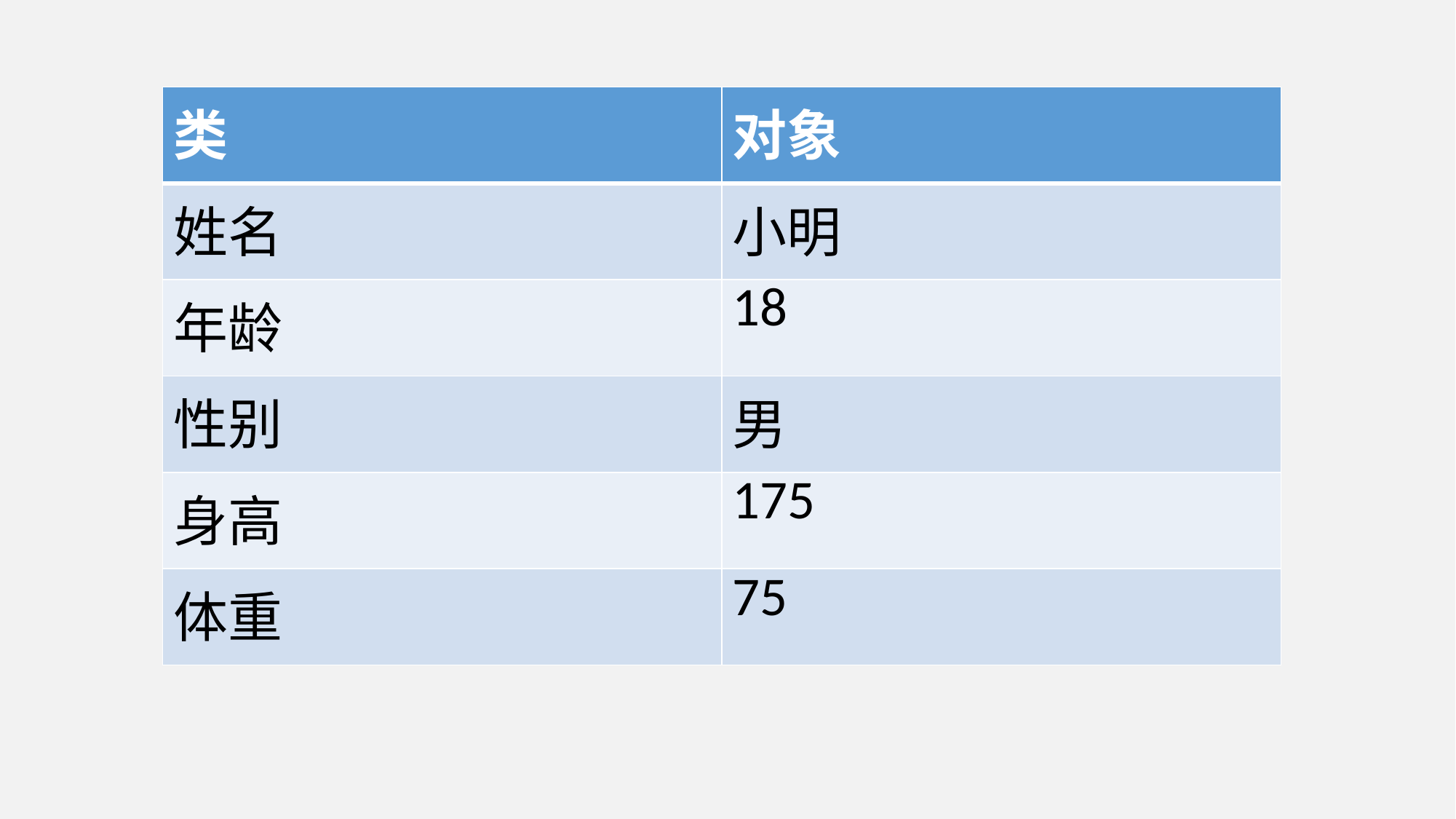

| 类 | 对象 |
| --- | --- |
| 姓名 | 小明 |
| 年龄 | 18 |
| 性别 | 男 |
| 身高 | 175 |
| 体重 | 75 |